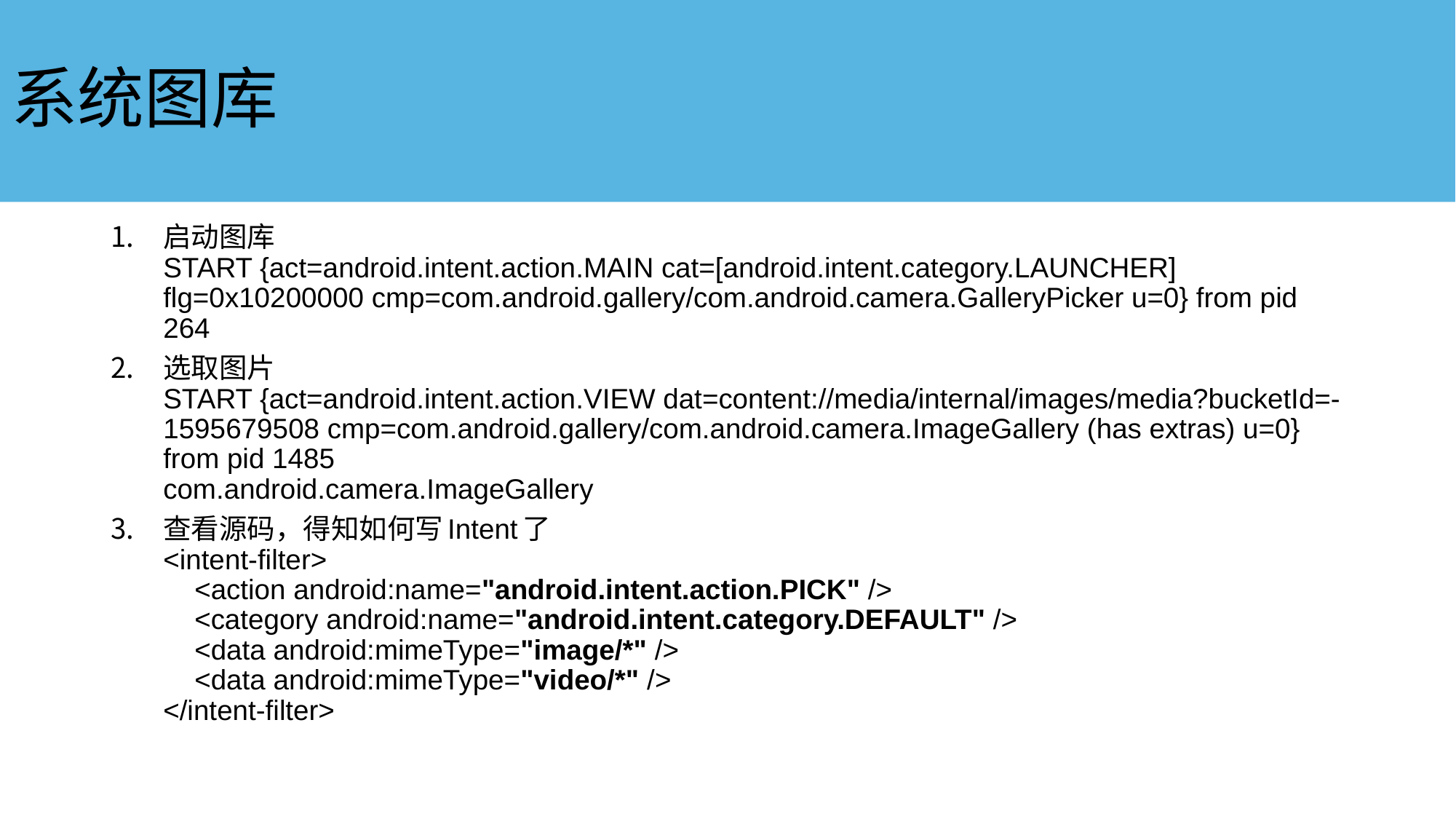

# 系统图库
启动图库
START {act=android.intent.action.MAIN cat=[android.intent.category.LAUNCHER] flg=0x10200000 cmp=com.android.gallery/com.android.camera.GalleryPicker u=0} from pid 264
选取图片
START {act=android.intent.action.VIEW dat=content://media/internal/images/media?bucketId=-1595679508 cmp=com.android.gallery/com.android.camera.ImageGallery (has extras) u=0} from pid 1485
com.android.camera.ImageGallery
查看源码，得知如何写Intent了
<intent-filter>
    <action android:name="android.intent.action.PICK" />
    <category android:name="android.intent.category.DEFAULT" />
    <data android:mimeType="image/*" />
    <data android:mimeType="video/*" />
</intent-filter>